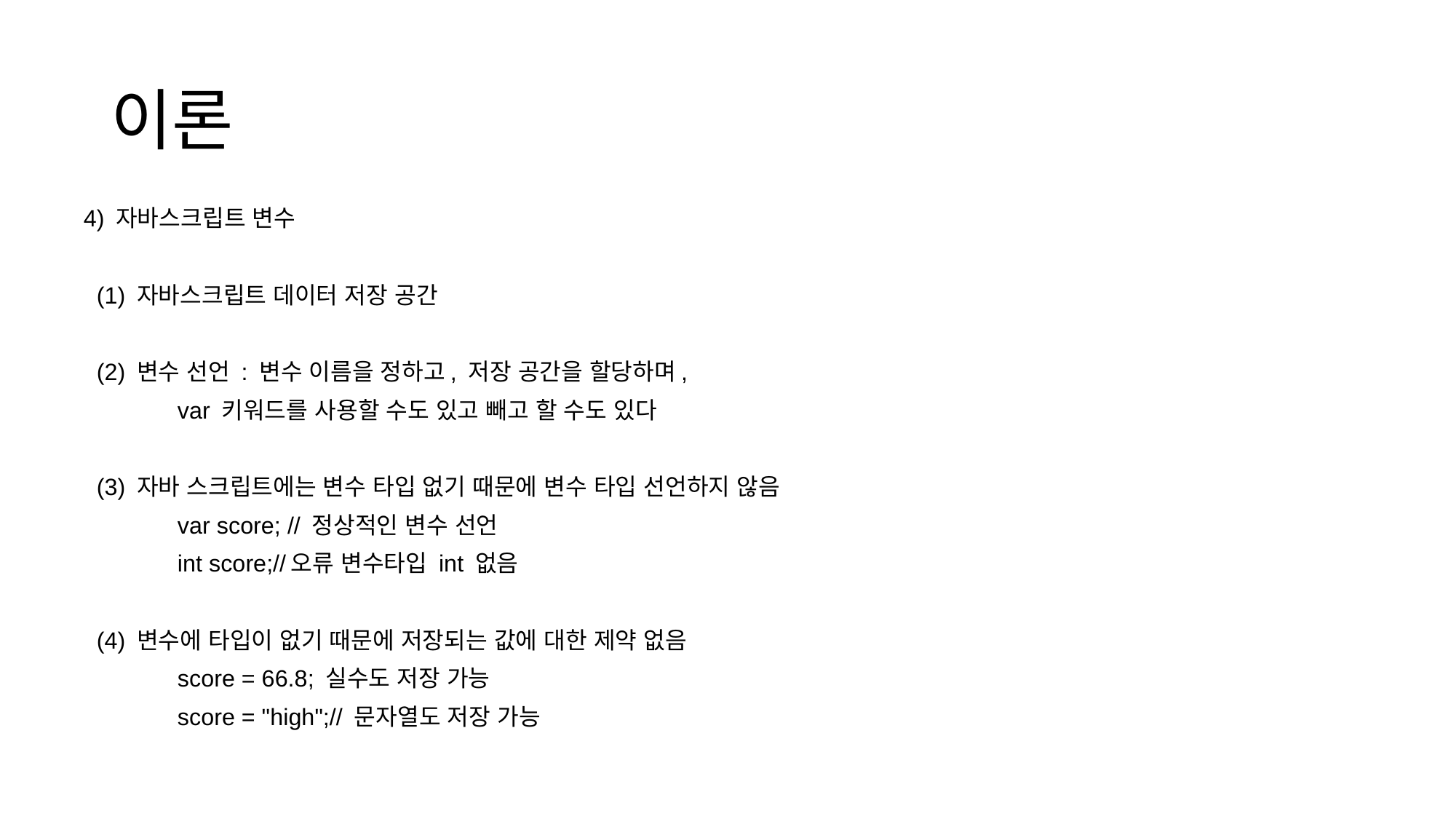

# 이론
4) 자바스크립트 변수

  (1) 자바스크립트 데이터 저장 공간

  (2) 변수 선언 : 변수 이름을 정하고, 저장 공간을 할당하며,
	var 키워드를 사용할 수도 있고 빼고 할 수도 있다

  (3) 자바 스크립트에는 변수 타입 없기 때문에 변수 타입 선언하지 않음
 	var score; // 정상적인 변수 선언
 	int score;//오류 변수타입 int 없음

  (4) 변수에 타입이 없기 때문에 저장되는 값에 대한 제약 없음
 	score = 66.8; 실수도 저장 가능
 	score = "high";// 문자열도 저장 가능